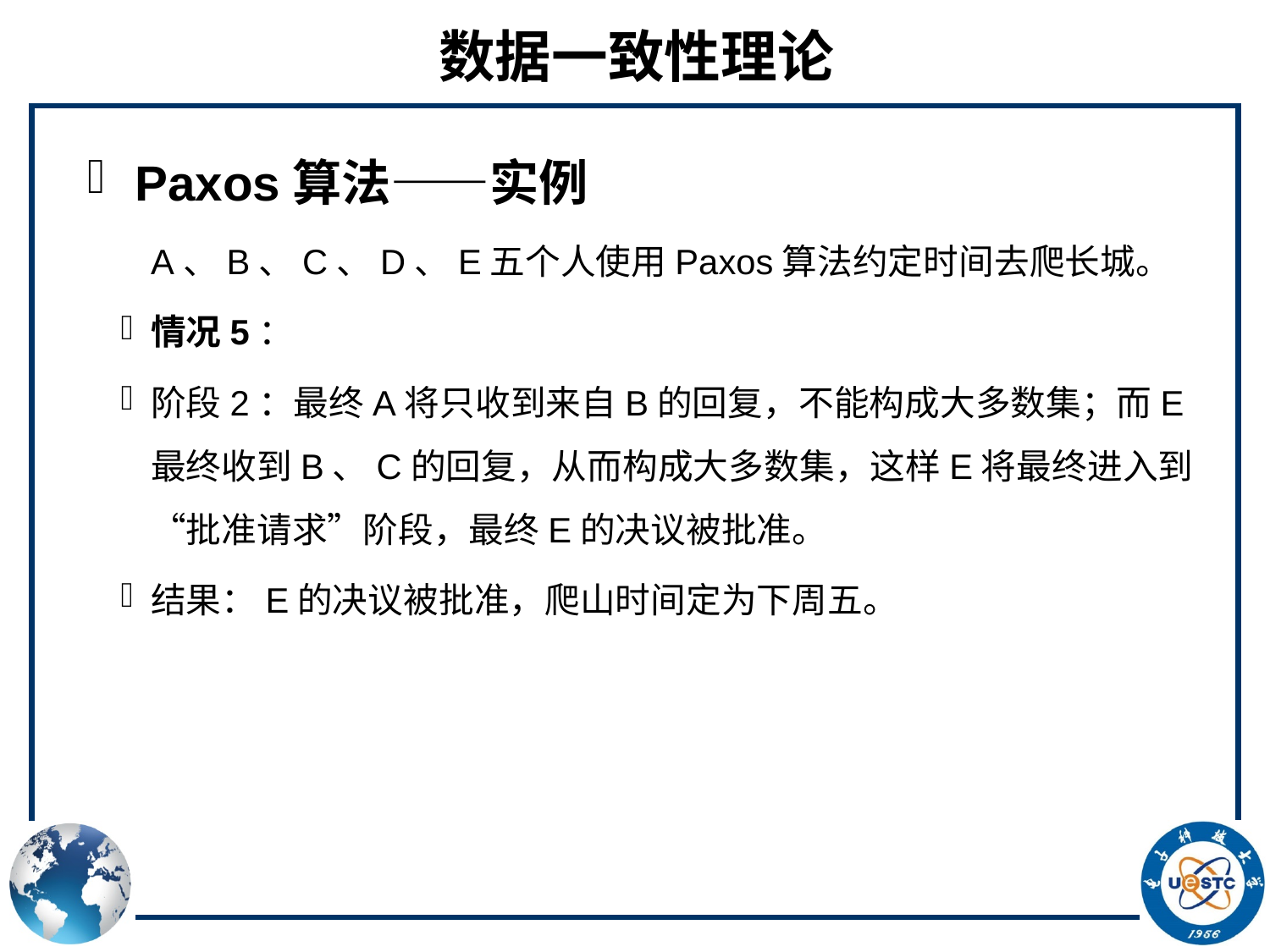

# 数据一致性理论
Paxos算法——实例
A、B、C、D、E五个人使用Paxos算法约定时间去爬长城。
情况5：
阶段2：最终A将只收到来自B的回复，不能构成大多数集；而E最终收到B、C的回复，从而构成大多数集，这样E将最终进入到“批准请求”阶段，最终E的决议被批准。
结果：E的决议被批准，爬山时间定为下周五。